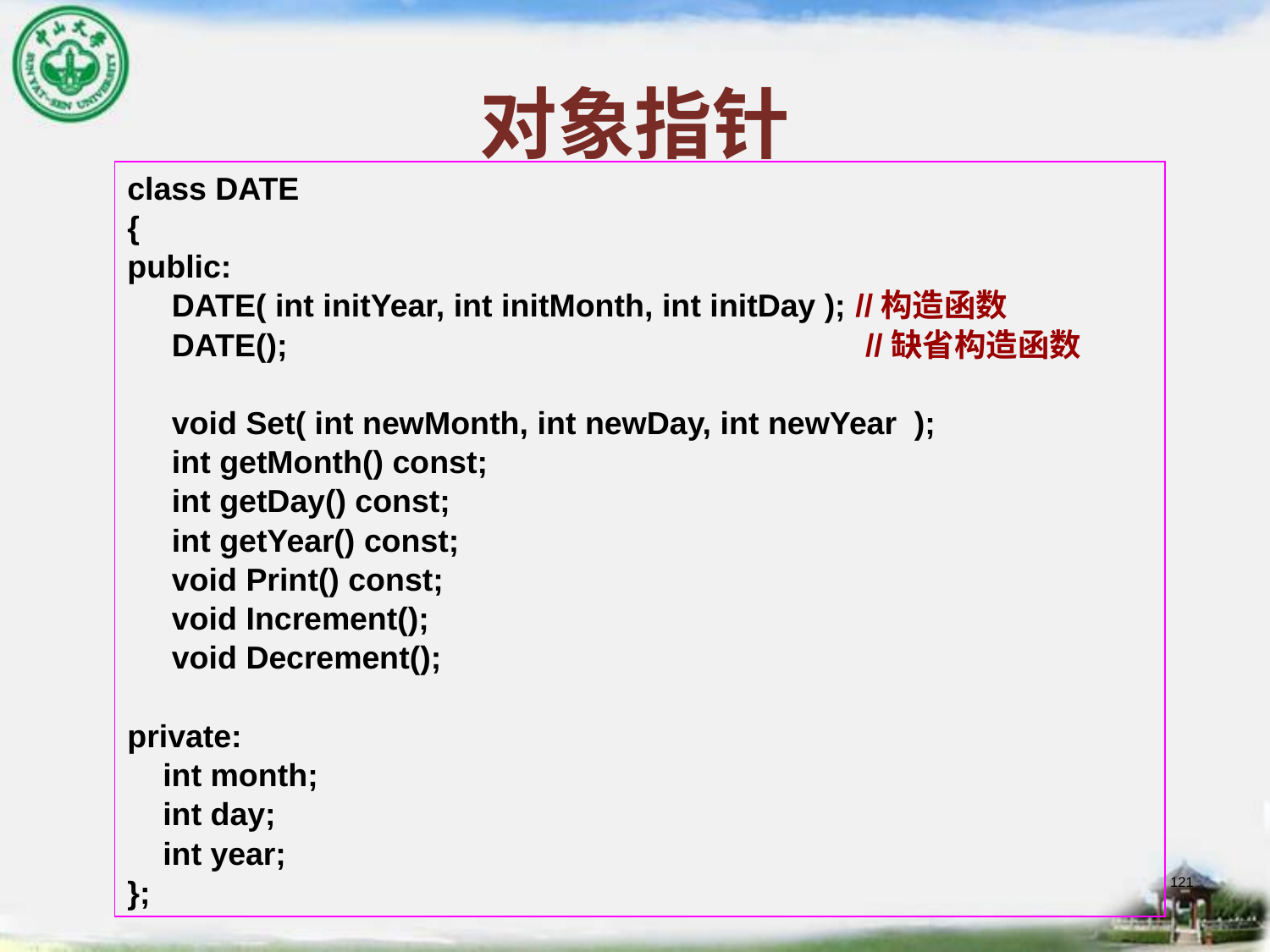

# 对象指针
class DATE
{
public:
     DATE( int initYear, int initMonth, int initDay ); //构造函数
     DATE();                                                                 //缺省构造函数

     void Set( int newMonth, int newDay, int newYear  );
     int getMonth() const;
     int getDay() const;
     int getYear() const;
     void Print() const;
     void Increment();
     void Decrement();

private:
    int month;
    int day;
    int year;
};
121